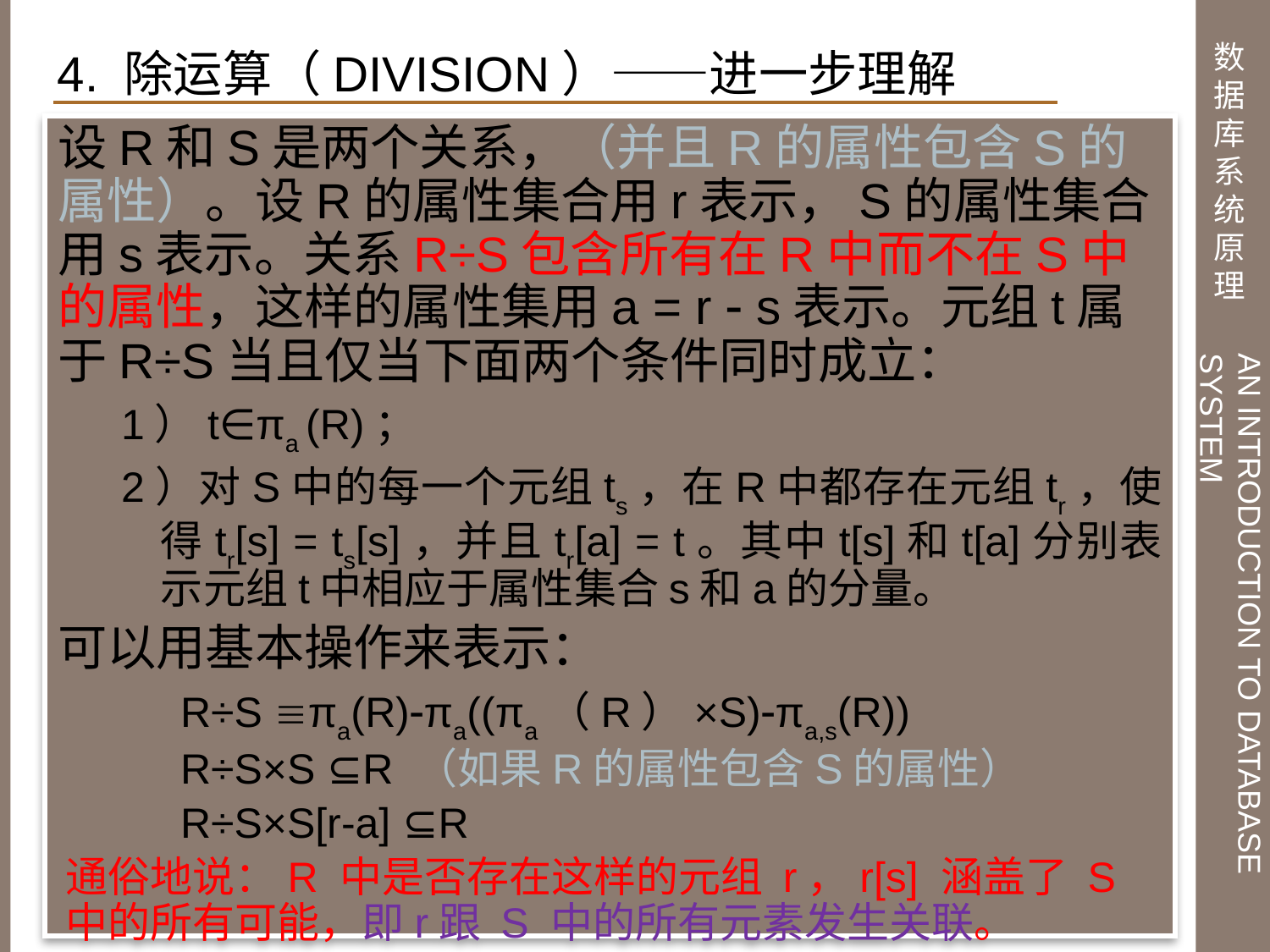

4. 除运算（DIVISION）——进一步理解
设R和S是两个关系，（并且R的属性包含S的属性）。设R的属性集合用r表示，S的属性集合用s表示。关系R÷S包含所有在R中而不在S中的属性，这样的属性集用a = r − s表示。元组t属于R÷S当且仅当下面两个条件同时成立：
1）t∈πa (R)；
2）对S中的每一个元组ts，在R中都存在元组tr，使得tr[s] = ts[s]，并且tr[a] = t。其中t[s]和t[a]分别表示元组t中相应于属性集合s和a的分量。
可以用基本操作来表示：
     R÷S ≡πa(R)−πa((πa（R）×S)−πa,s(R))
     R÷S×S ⊆R （如果R的属性包含S的属性）
     R÷S×S[r-a] ⊆R
通俗地说：R 中是否存在这样的元组 r，r[s] 涵盖了 S中的所有可能，即r跟 S 中的所有元素发生关联。